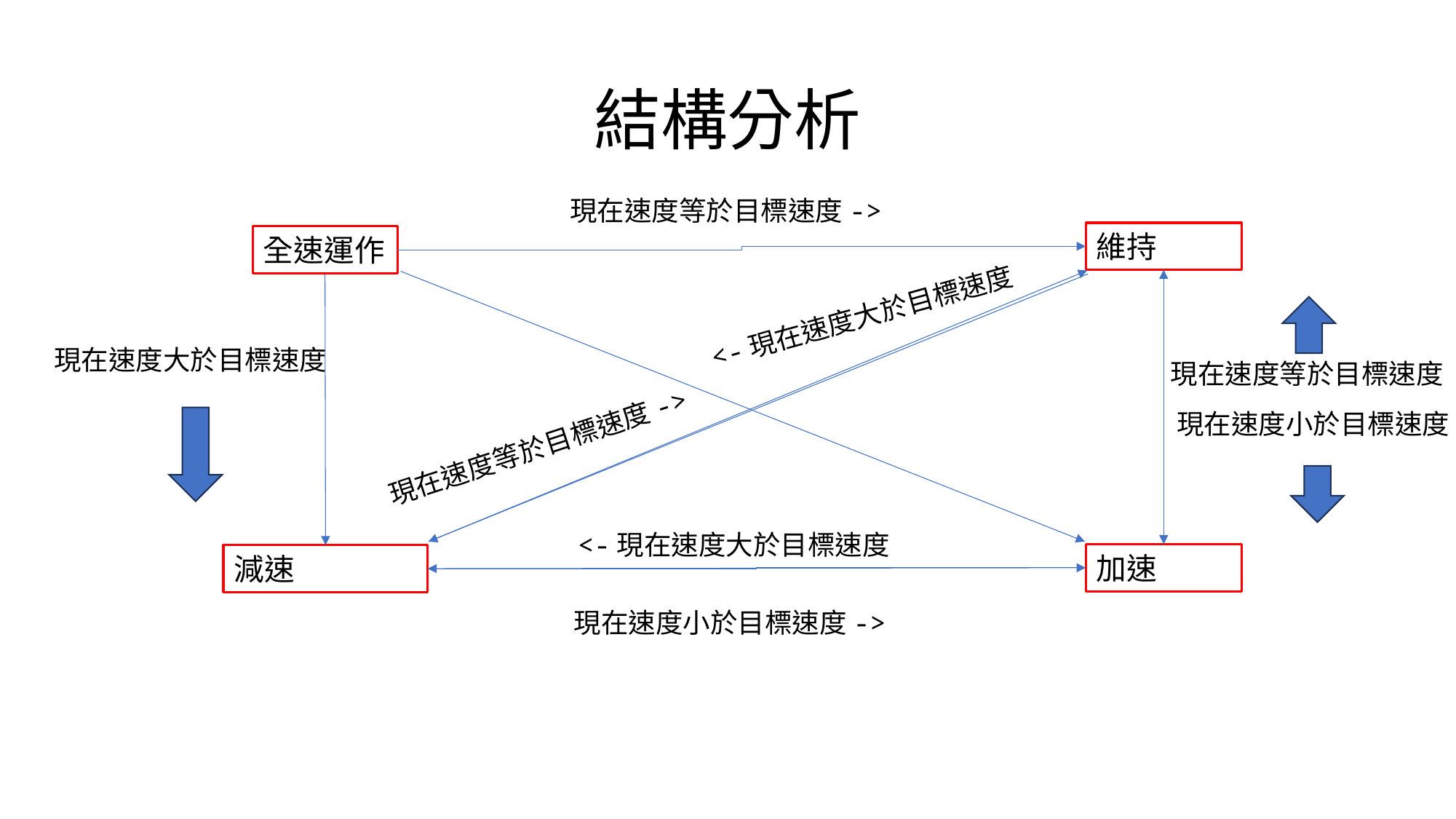

# 結構分析
現在速度等於目標速度->
維持
全速運作
<-現在速度大於目標速度

現在速度大於目標速度
現在速度等於目標速度
現在速度小於目標速度

現在速度等於目標速度->

<-現在速度大於目標速度
加速
減速
現在速度小於目標速度->